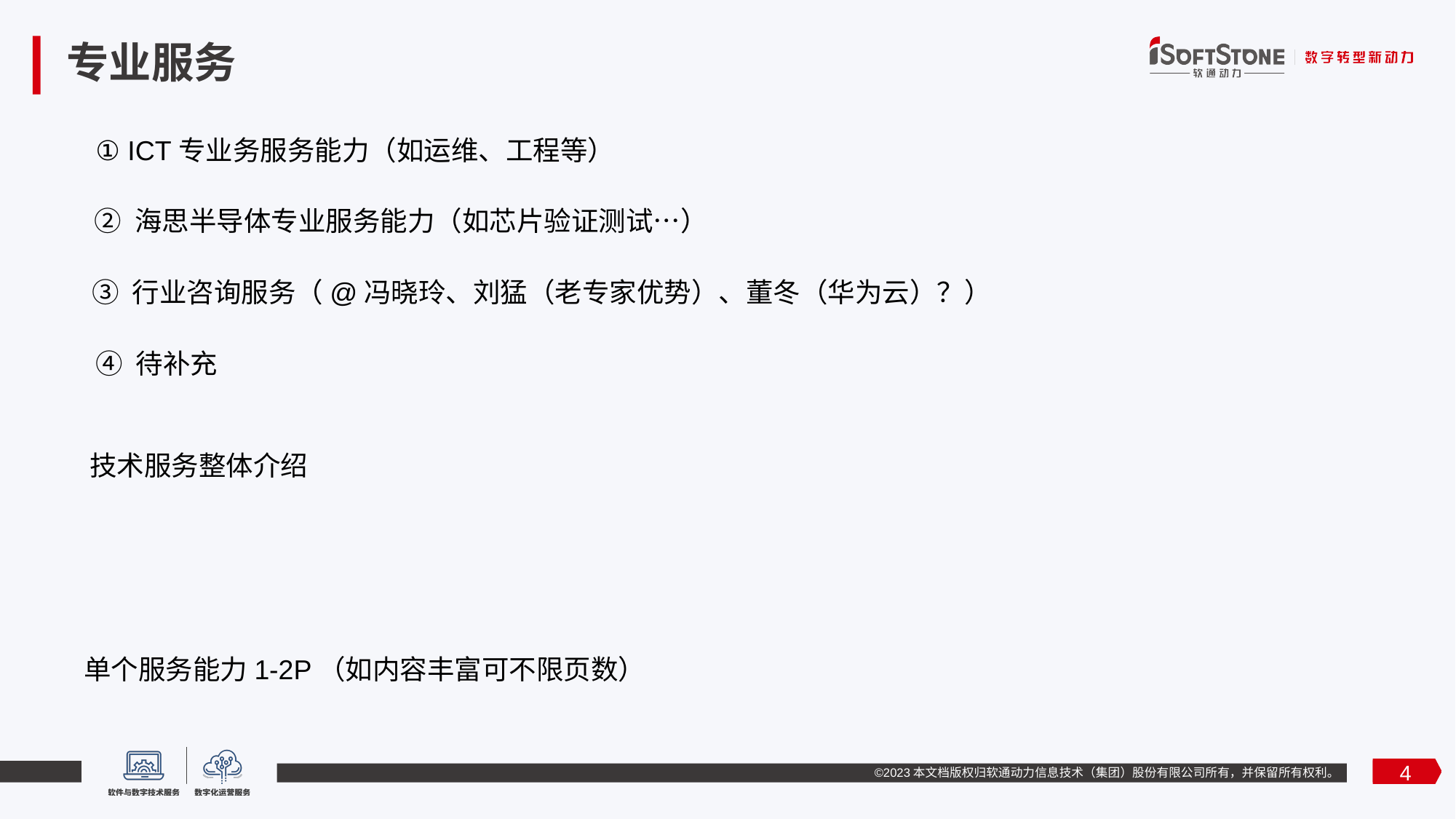

# 专业服务
① ICT专业务服务能力（如运维、工程等）
② 海思半导体专业服务能力（如芯片验证测试…）
③ 行业咨询服务（@冯晓玲、刘猛（老专家优势）、董冬（华为云）？）
④ 待补充
技术服务整体介绍
单个服务能力1-2P（如内容丰富可不限页数）